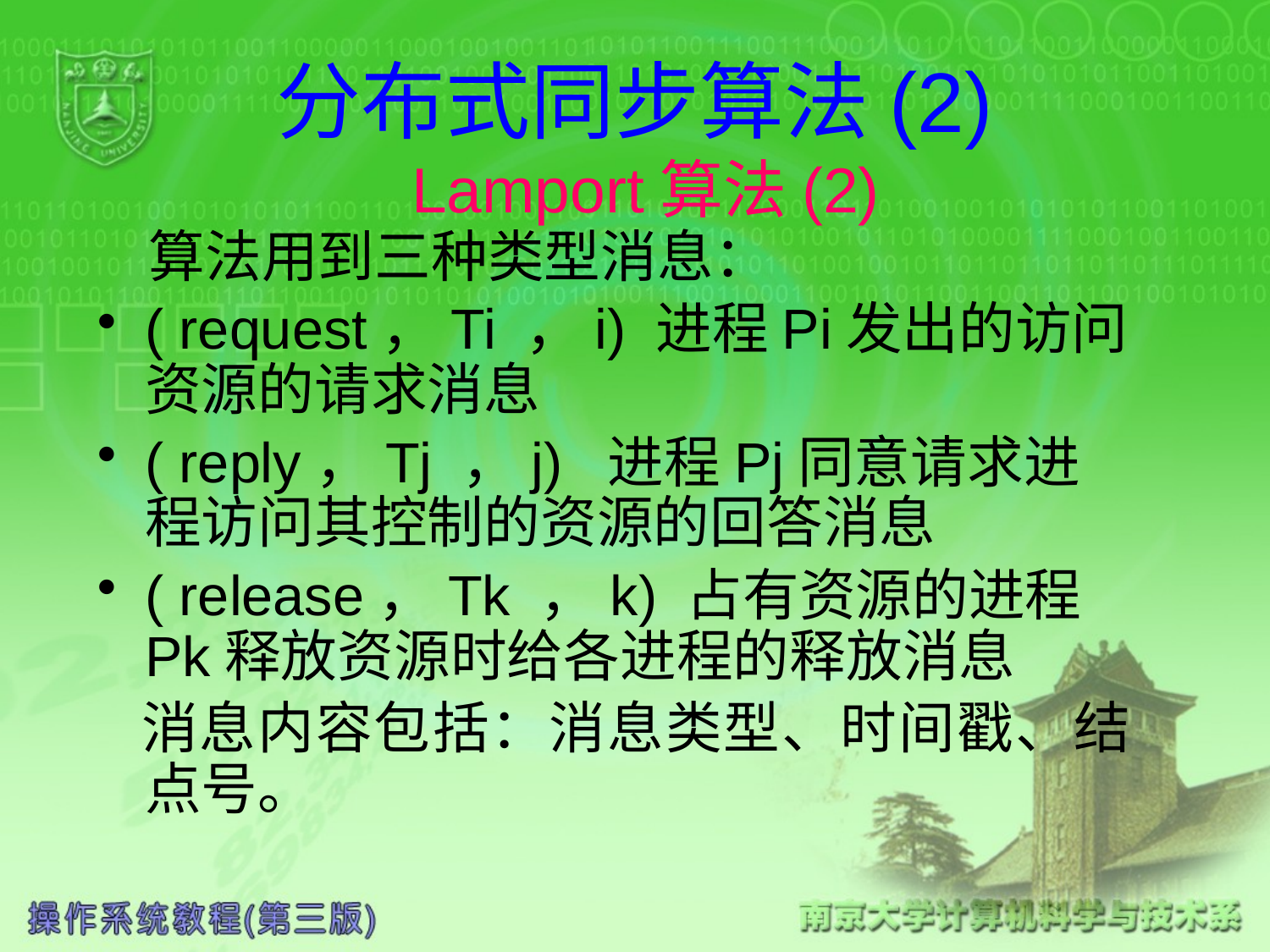

# 分布式同步算法(2) Lamport算法(2)
   算法用到三种类型消息：
( request，Ti ，i) 进程Pi发出的访问资源的请求消息
( reply，Tj ，j)  进程Pj同意请求进程访问其控制的资源的回答消息
( release，Tk ，k) 占有资源的进程Pk释放资源时给各进程的释放消息
  消息内容包括：消息类型、时间戳、结点号。